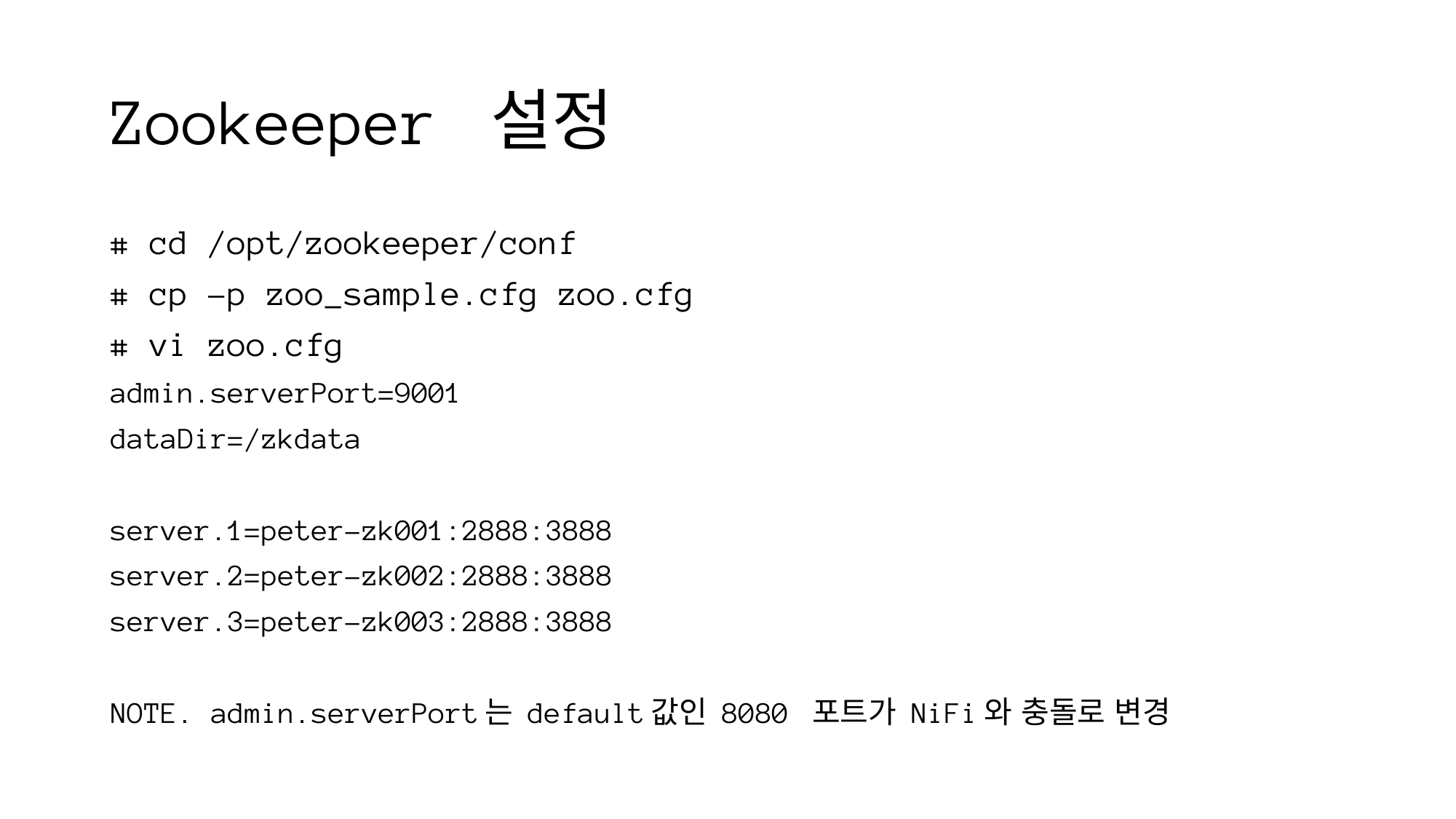

# Zookeeper 설정
# cd /opt/zookeeper/conf
# cp –p zoo_sample.cfg zoo.cfg
# vi zoo.cfg
admin.serverPort=9001
dataDir=/zkdata

server.1=peter-zk001:2888:3888
server.2=peter-zk002:2888:3888
server.3=peter-zk003:2888:3888

NOTE. admin.serverPort는 default값인 8080 포트가 NiFi와 충돌로 변경